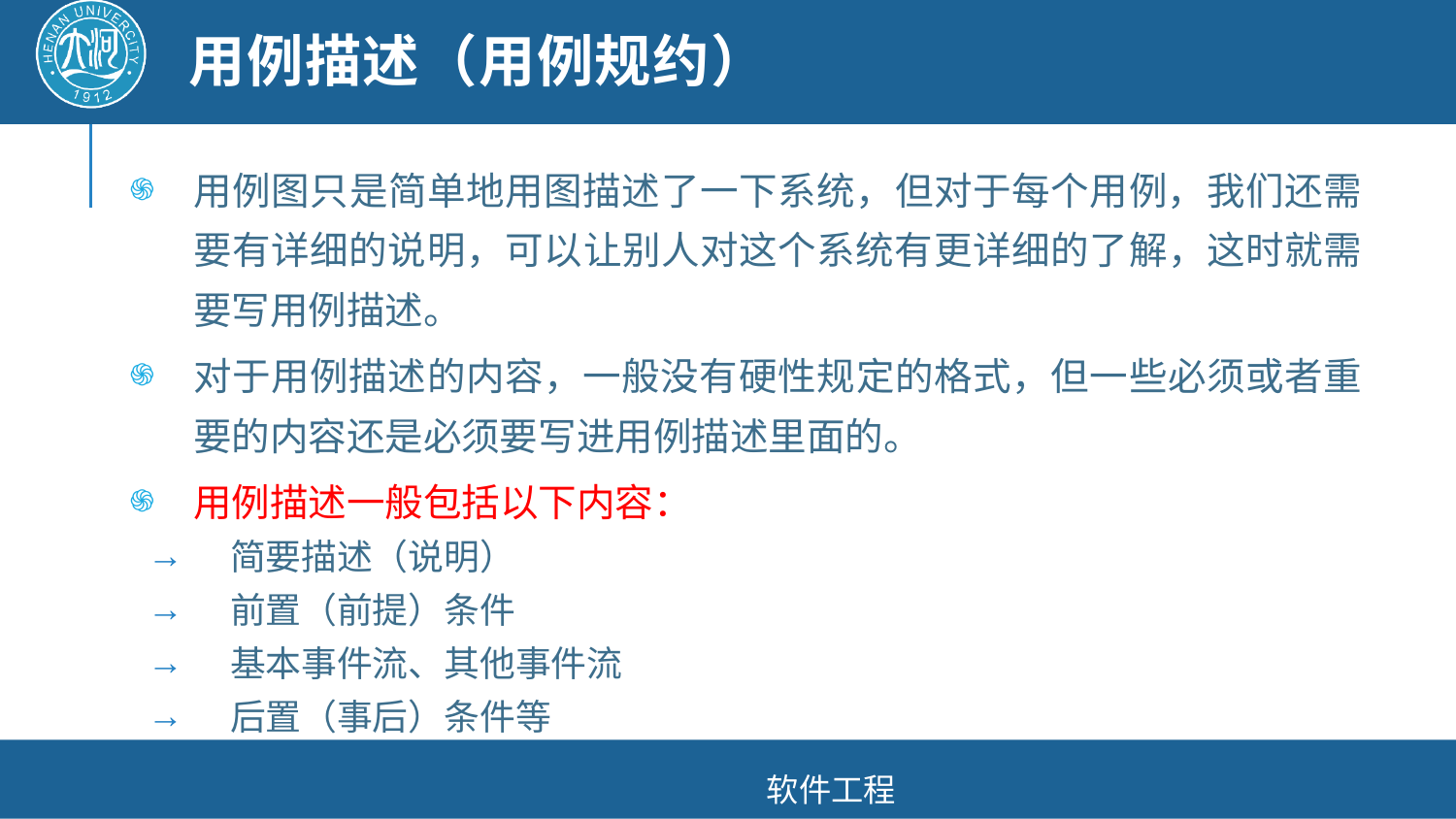

# 用例描述（用例规约）
用例图只是简单地用图描述了一下系统，但对于每个用例，我们还需要有详细的说明，可以让别人对这个系统有更详细的了解，这时就需要写用例描述。
对于用例描述的内容，一般没有硬性规定的格式，但一些必须或者重要的内容还是必须要写进用例描述里面的。
用例描述一般包括以下内容：
简要描述（说明）
前置（前提）条件
基本事件流、其他事件流
后置（事后）条件等

软件工程
61